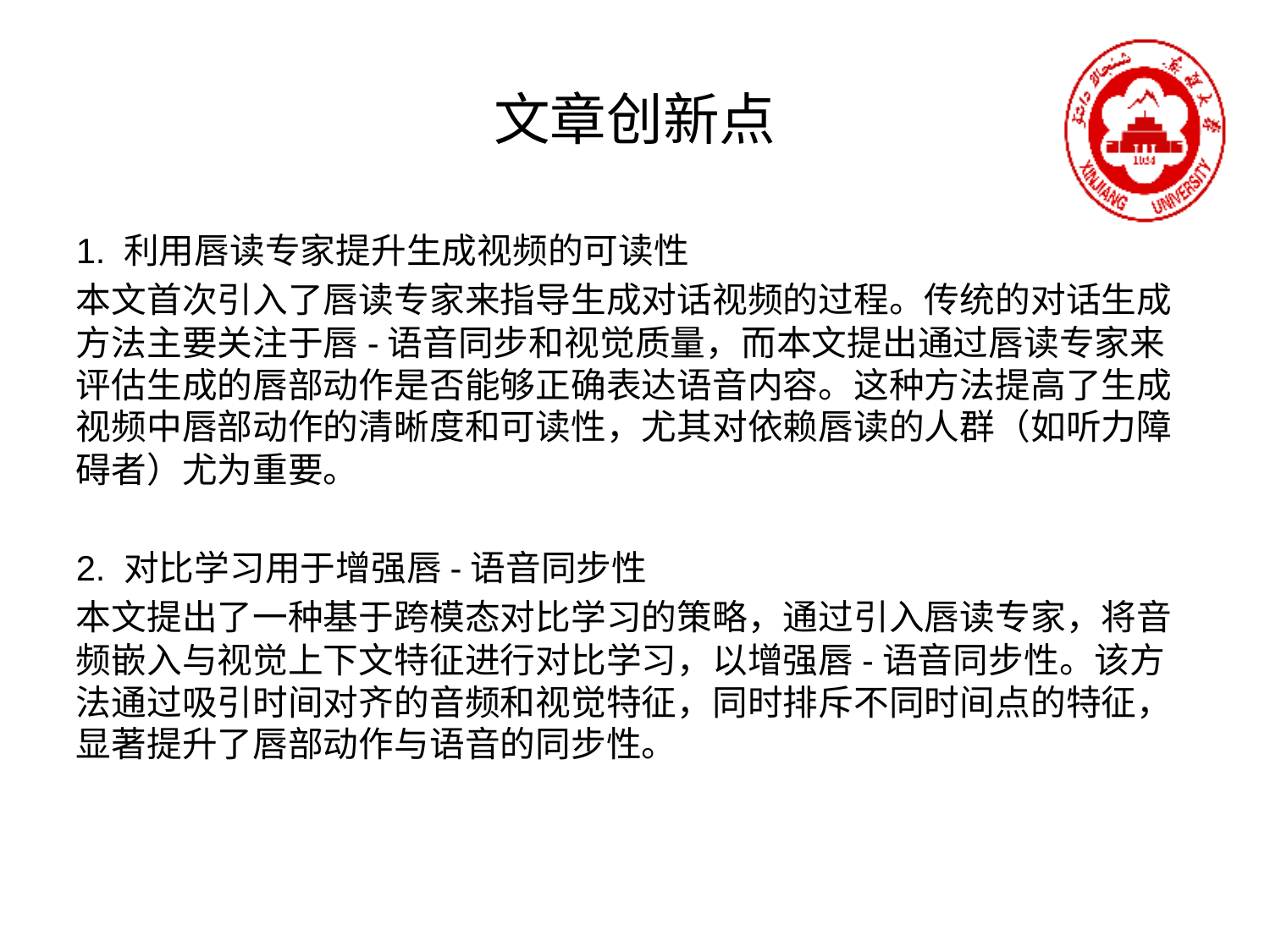

# 文章创新点
1. 利用唇读专家提升生成视频的可读性
本文首次引入了唇读专家来指导生成对话视频的过程。传统的对话生成方法主要关注于唇-语音同步和视觉质量，而本文提出通过唇读专家来评估生成的唇部动作是否能够正确表达语音内容。这种方法提高了生成视频中唇部动作的清晰度和可读性，尤其对依赖唇读的人群（如听力障碍者）尤为重要。

2. 对比学习用于增强唇-语音同步性
本文提出了一种基于跨模态对比学习的策略，通过引入唇读专家，将音频嵌入与视觉上下文特征进行对比学习，以增强唇-语音同步性。该方法通过吸引时间对齐的音频和视觉特征，同时排斥不同时间点的特征，显著提升了唇部动作与语音的同步性。